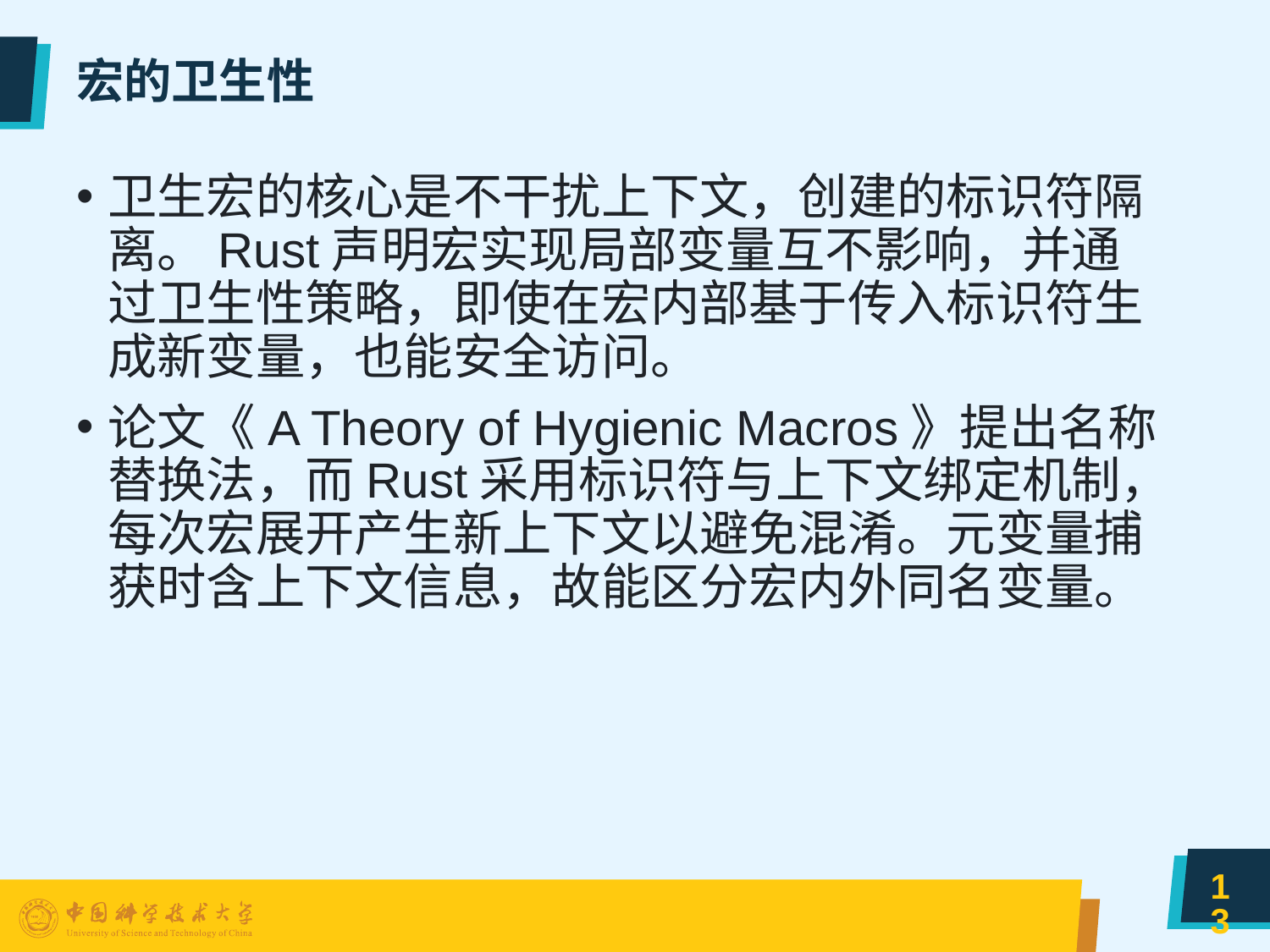

# 宏的卫生性
卫生宏的核心是不干扰上下文，创建的标识符隔离。Rust声明宏实现局部变量互不影响，并通过卫生性策略，即使在宏内部基于传入标识符生成新变量，也能安全访问。
论文《A Theory of Hygienic Macros》提出名称替换法，而Rust采用标识符与上下文绑定机制，每次宏展开产生新上下文以避免混淆。元变量捕获时含上下文信息，故能区分宏内外同名变量。

13